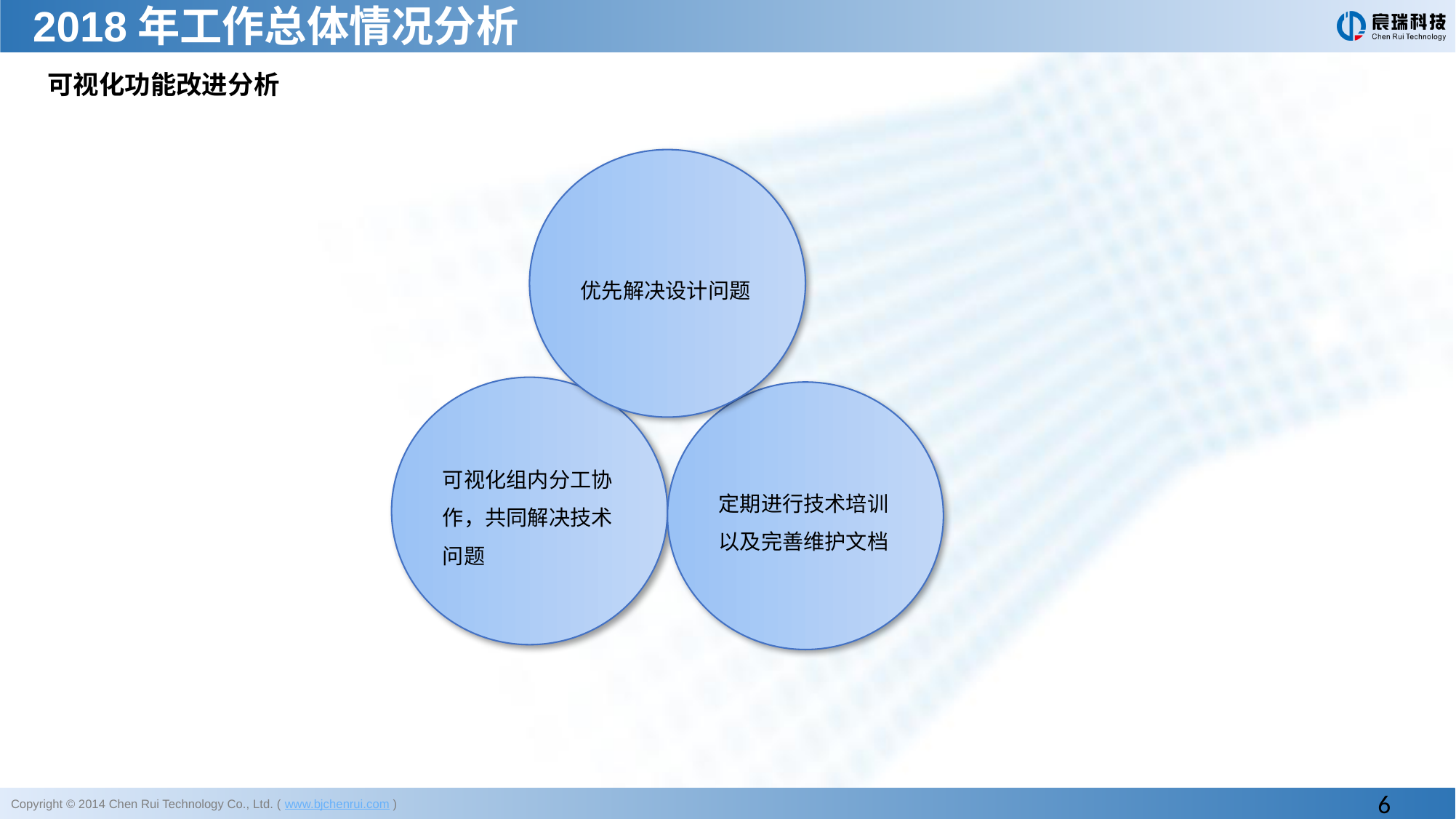

# 2018年工作总体情况分析
可视化功能改进分析
优先解决设计问题
可视化组内分工协作，共同解决技术问题
定期进行技术培训以及完善维护文档
6